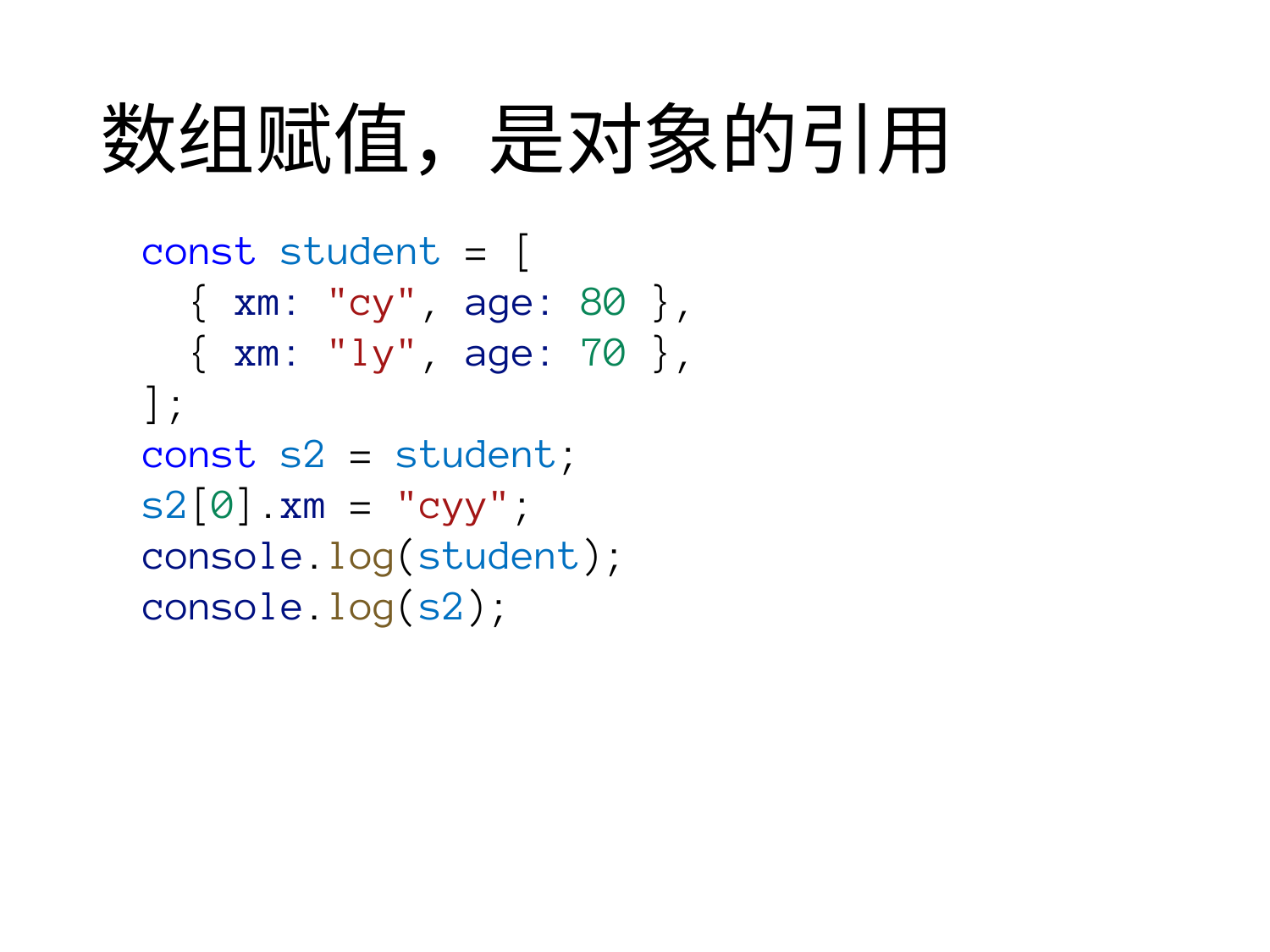

# 数组赋值，是对象的引用
const student = [
  { xm: "cy", age: 80 },
  { xm: "ly", age: 70 },
];
const s2 = student;
s2[0].xm = "cyy";
console.log(student);
console.log(s2);